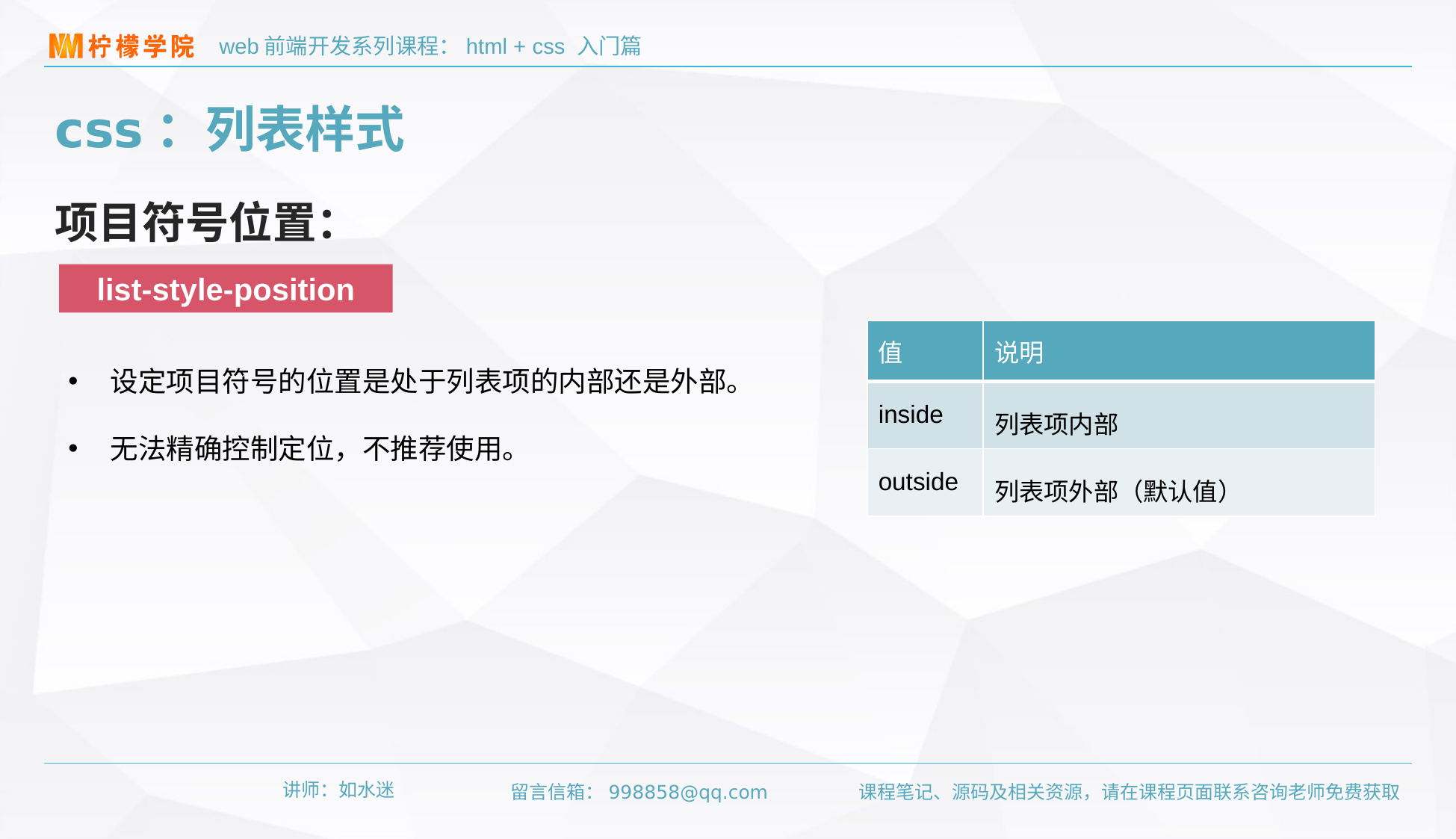

css：列表样式
项目符号位置：
list-style-position
| 值 | 说明 |
| --- | --- |
| inside | 列表项内部 |
| outside | 列表项外部（默认值） |
设定项目符号的位置是处于列表项的内部还是外部。
无法精确控制定位，不推荐使用。